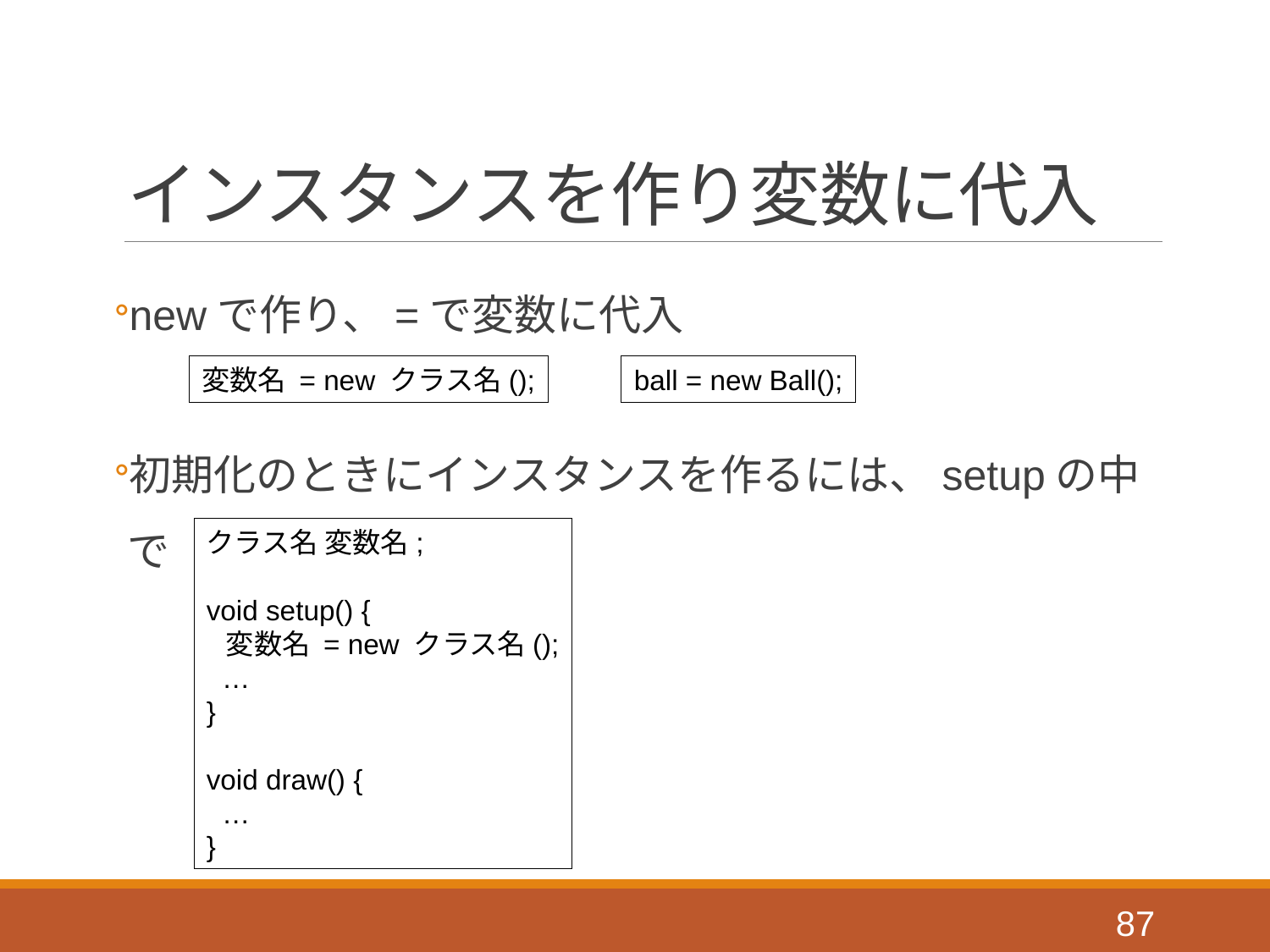

# インスタンスを作り変数に代入
newで作り、=で変数に代入

初期化のときにインスタンスを作るには、setupの中で
変数名 = new クラス名();
ball = new Ball();
クラス名 変数名;

void setup() {
  変数名 = new クラス名();
  …
}

void draw() {
  …
}
87